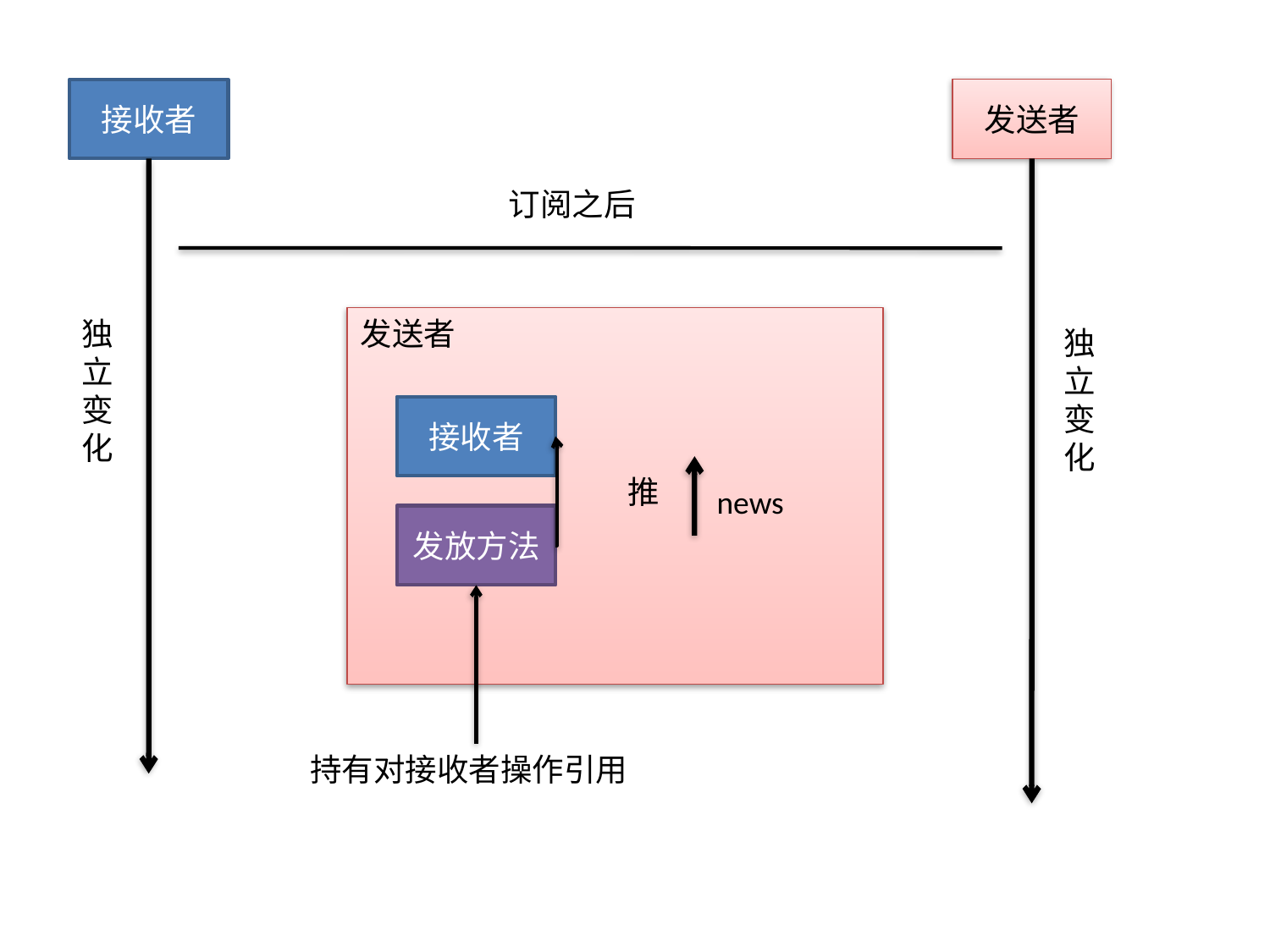

接收者
发送者
订阅之后
独立变化

发送者
独立变化
接收者
推
news
发放方法
持有对接收者操作引用